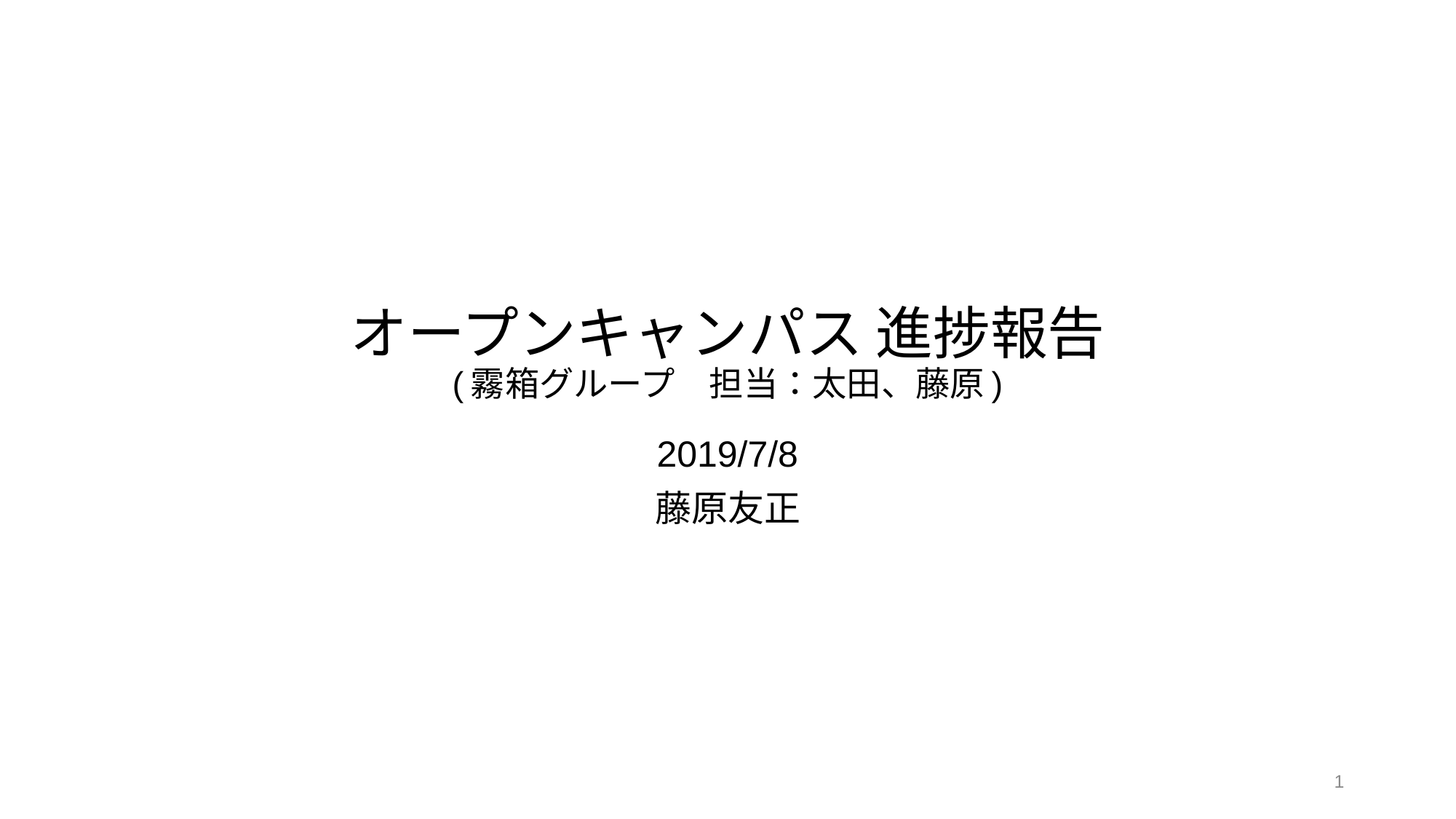

# オープンキャンパス 進捗報告 (霧箱グループ　担当：太田、藤原)
2019/7/8
藤原友正
1